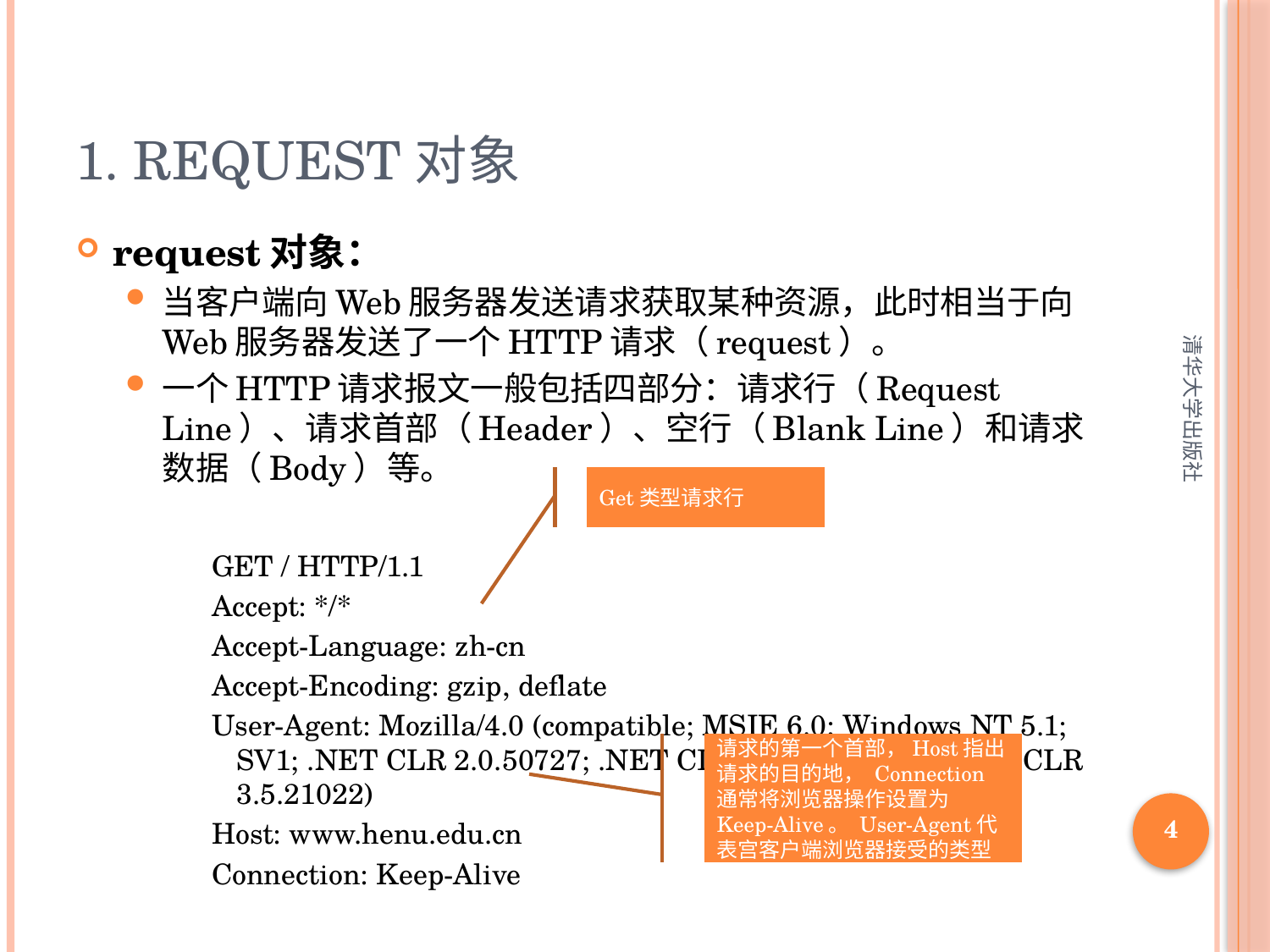

# 1. request对象
request对象：
当客户端向Web服务器发送请求获取某种资源，此时相当于向Web服务器发送了一个HTTP请求（request）。
一个HTTP请求报文一般包括四部分：请求行（Request Line）、请求首部（Header）、空行（Blank Line）和请求数据（Body）等。

GET / HTTP/1.1
Accept: */*
Accept-Language: zh-cn
Accept-Encoding: gzip, deflate
User-Agent: Mozilla/4.0 (compatible; MSIE 6.0; Windows NT 5.1; SV1; .NET CLR 2.0.50727; .NET CLR 3.0.04506.648; .NET CLR 3.5.21022)
Host: www.henu.edu.cn
Connection: Keep-Alive
Get类型请求行
清华大学出版社
请求的第一个首部，Host指出请求的目的地， Connection通常将浏览器操作设置为Keep-Alive。 User-Agent代表宫客户端浏览器接受的类型
4